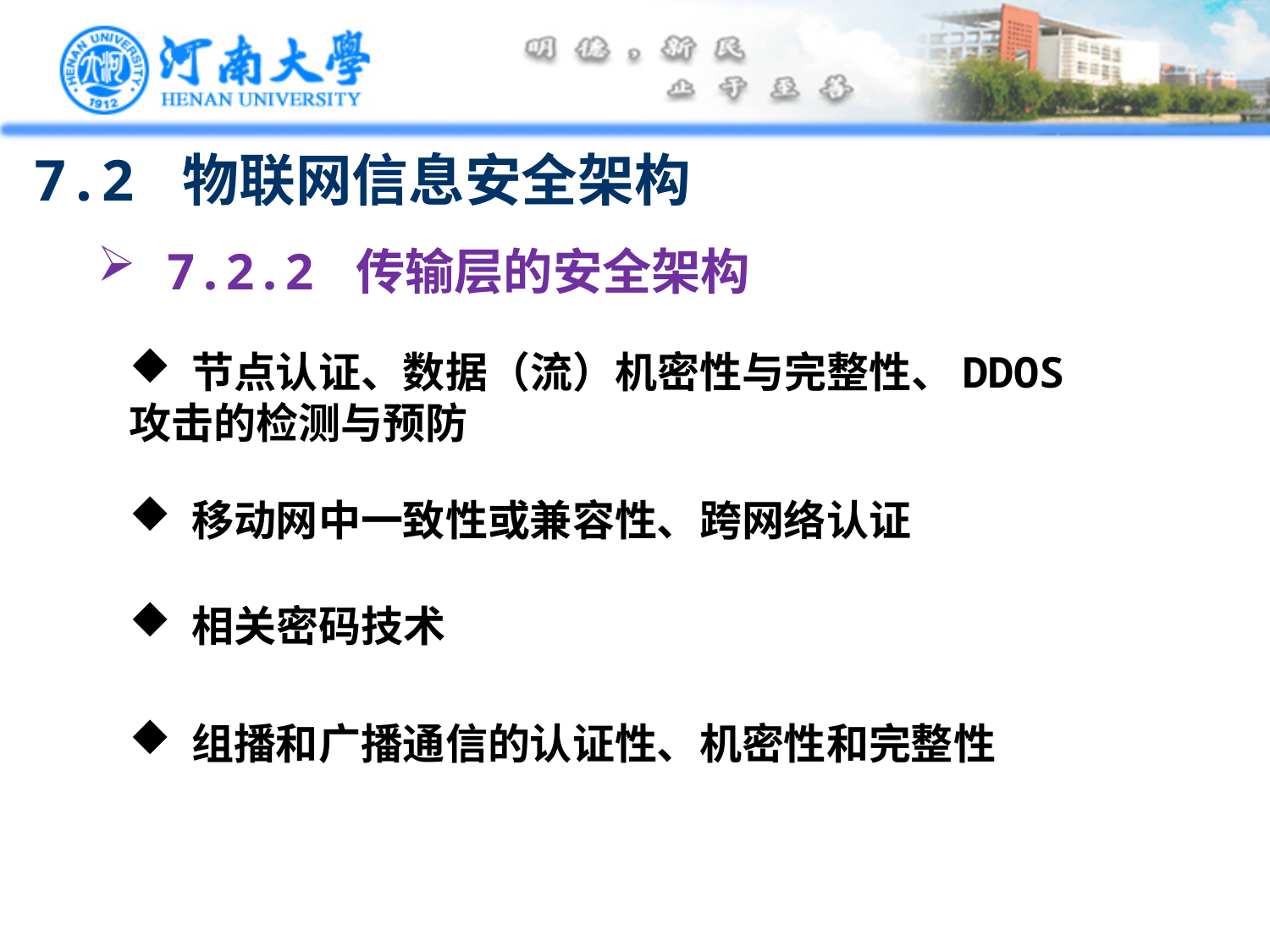

7.2 物联网信息安全架构
 7.2.2 传输层的安全架构
 节点认证、数据（流）机密性与完整性、DDOS攻击的检测与预防
 移动网中一致性或兼容性、跨网络认证
 相关密码技术
 组播和广播通信的认证性、机密性和完整性